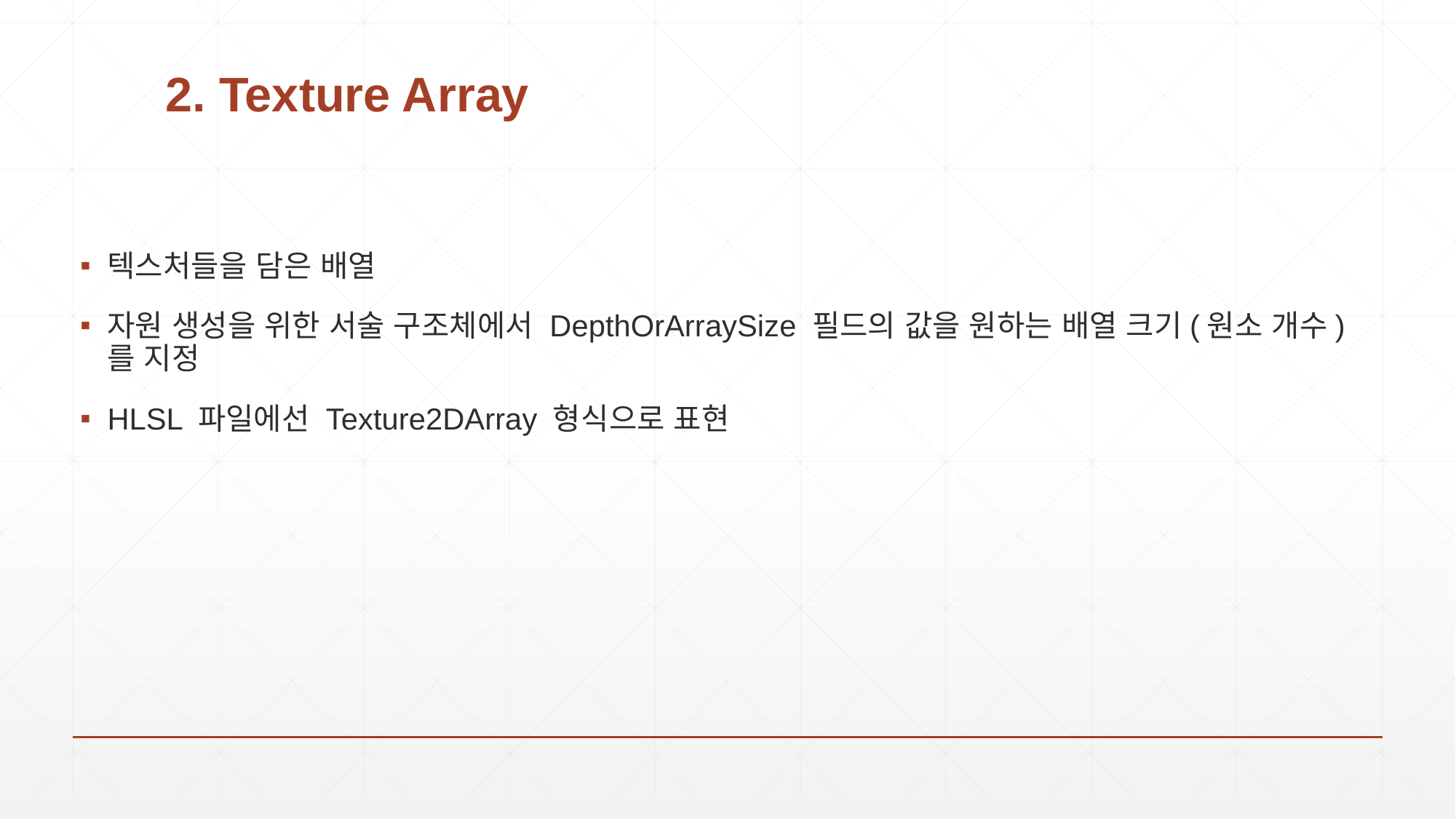

# 2. Texture Array
텍스처들을 담은 배열
자원 생성을 위한 서술 구조체에서 DepthOrArraySize 필드의 값을 원하는 배열 크기(원소 개수)를 지정
HLSL 파일에선 Texture2DArray 형식으로 표현